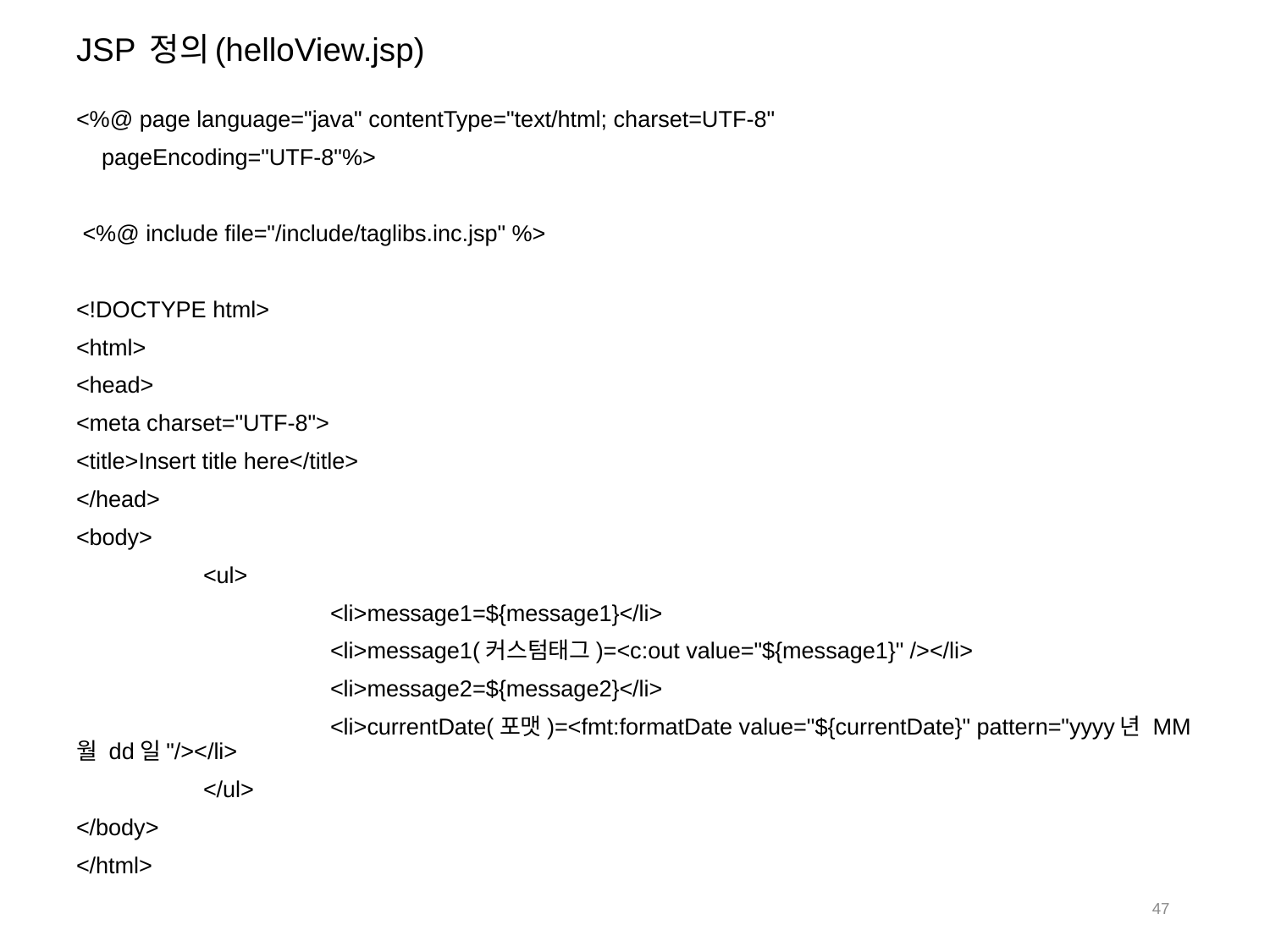

# JSP 정의(helloView.jsp)
<%@ page language="java" contentType="text/html; charset=UTF-8"
    pageEncoding="UTF-8"%>

 <%@ include file="/include/taglibs.inc.jsp" %>

<!DOCTYPE html>
<html>
<head>
<meta charset="UTF-8">
<title>Insert title here</title>
</head>
<body>
	<ul>
		<li>message1=${message1}</li>
		<li>message1(커스텀태그)=<c:out value="${message1}" /></li>
		<li>message2=${message2}</li>
		<li>currentDate(포맷)=<fmt:formatDate value="${currentDate}" pattern="yyyy년 MM월 dd일"/></li>
	</ul>
</body>
</html>
47